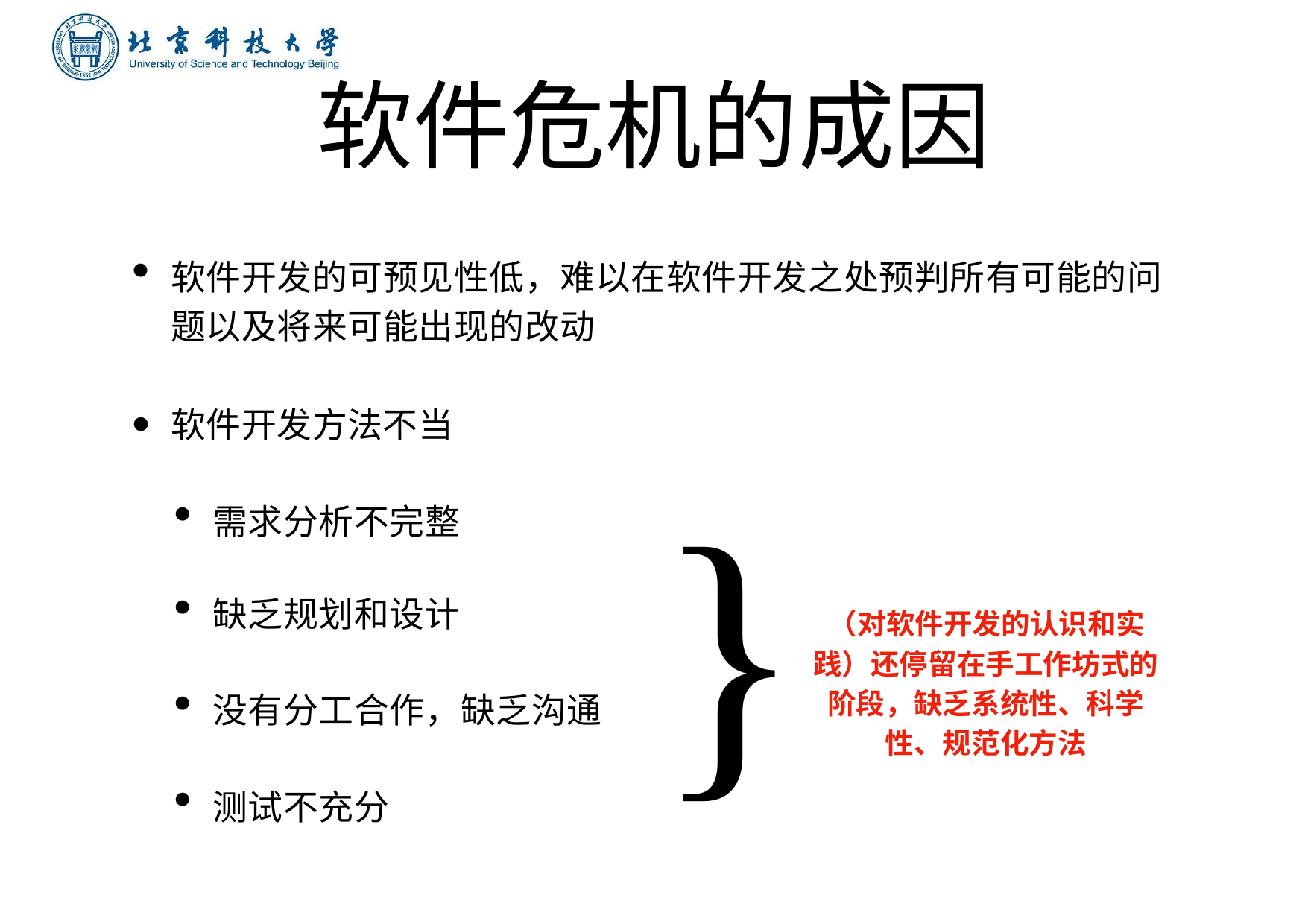

# 软件危机的成因
软件开发的可预见性低，难以在软件开发之处预判所有可能的问 题以及将来可能出现的改动

软件开发⽅法不当
需求分析不完整
}
缺乏规划和设计
没有分⼯合作，缺乏沟通
测试不充分
（对软件开发的认识和实 践）还停留在⼿⼯作坊式的 阶段，缺乏系统性、科学 性、规范化⽅法